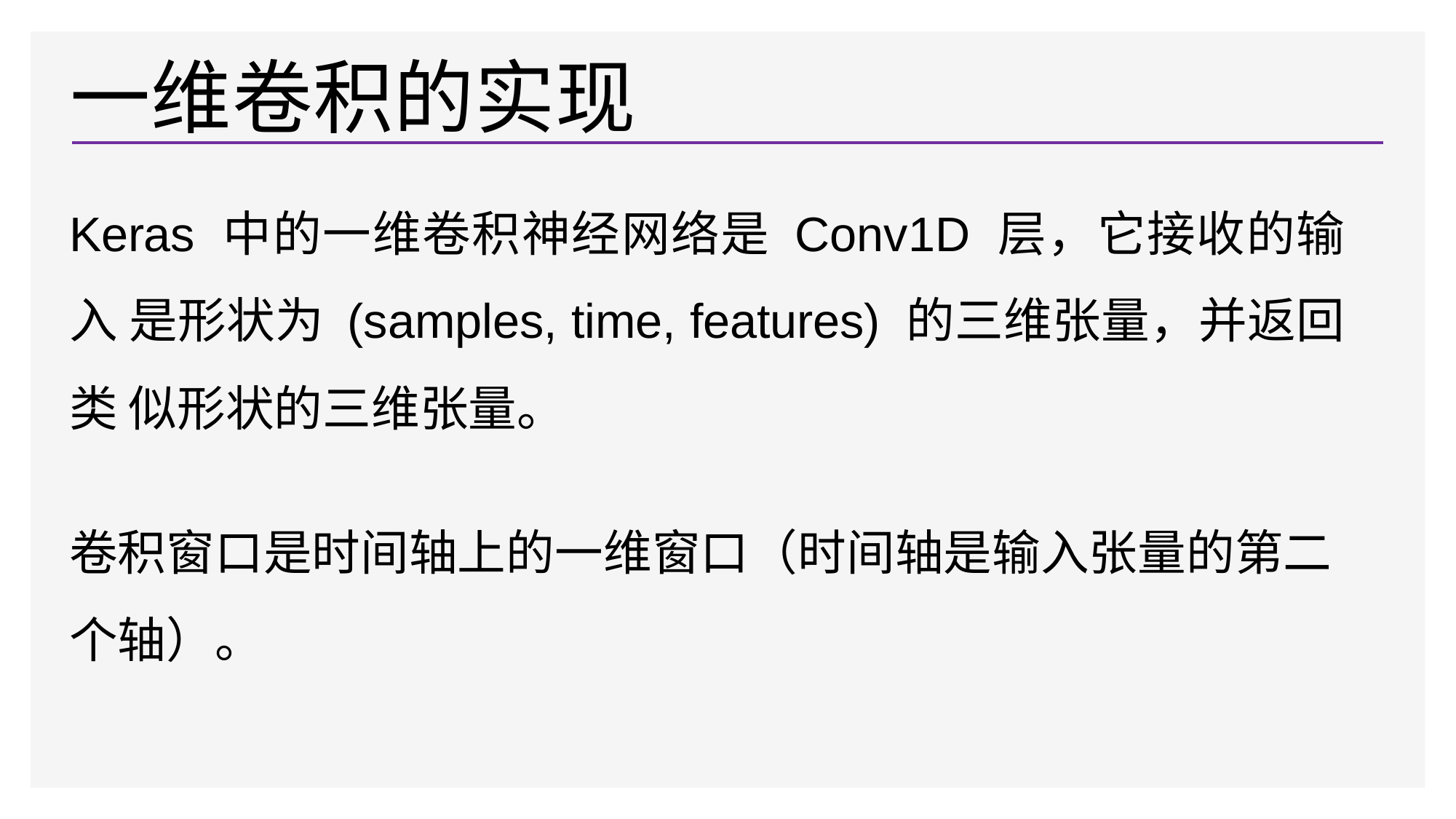

# 一维卷积的实现
Keras 中的一维卷积神经网络是 Conv1D 层，它接收的输入 是形状为 (samples, time, features) 的三维张量，并返回类 似形状的三维张量。

卷积窗口是时间轴上的一维窗口（时间轴是输入张量的第二 个轴）。